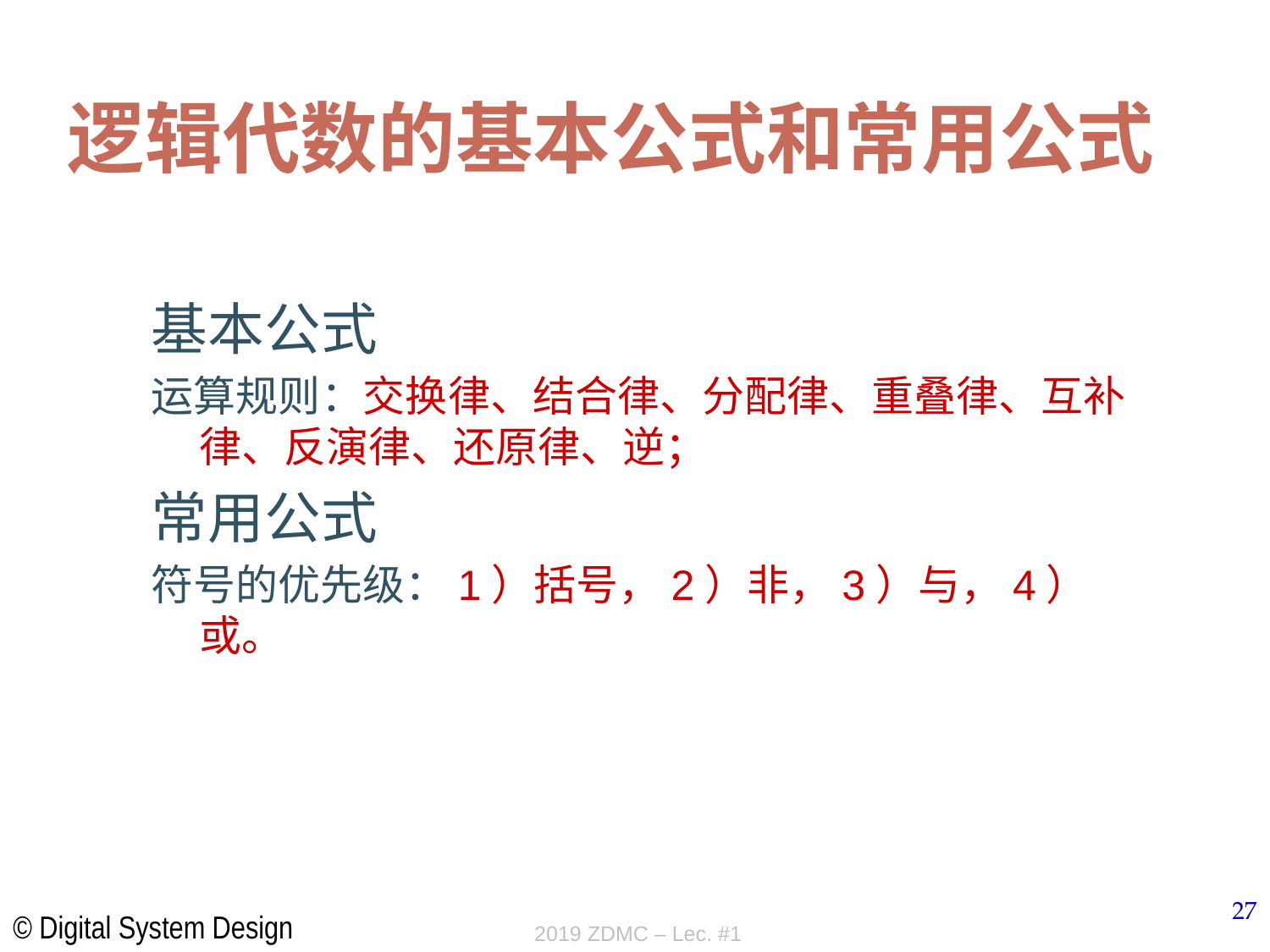

# 逻辑代数的基本公式和常用公式
基本公式
运算规则：交换律、结合律、分配律、重叠律、互补律、反演律、还原律、逆；
常用公式
符号的优先级：1）括号，2）非，3）与，4）或。
2019 ZDMC – Lec. #1
27